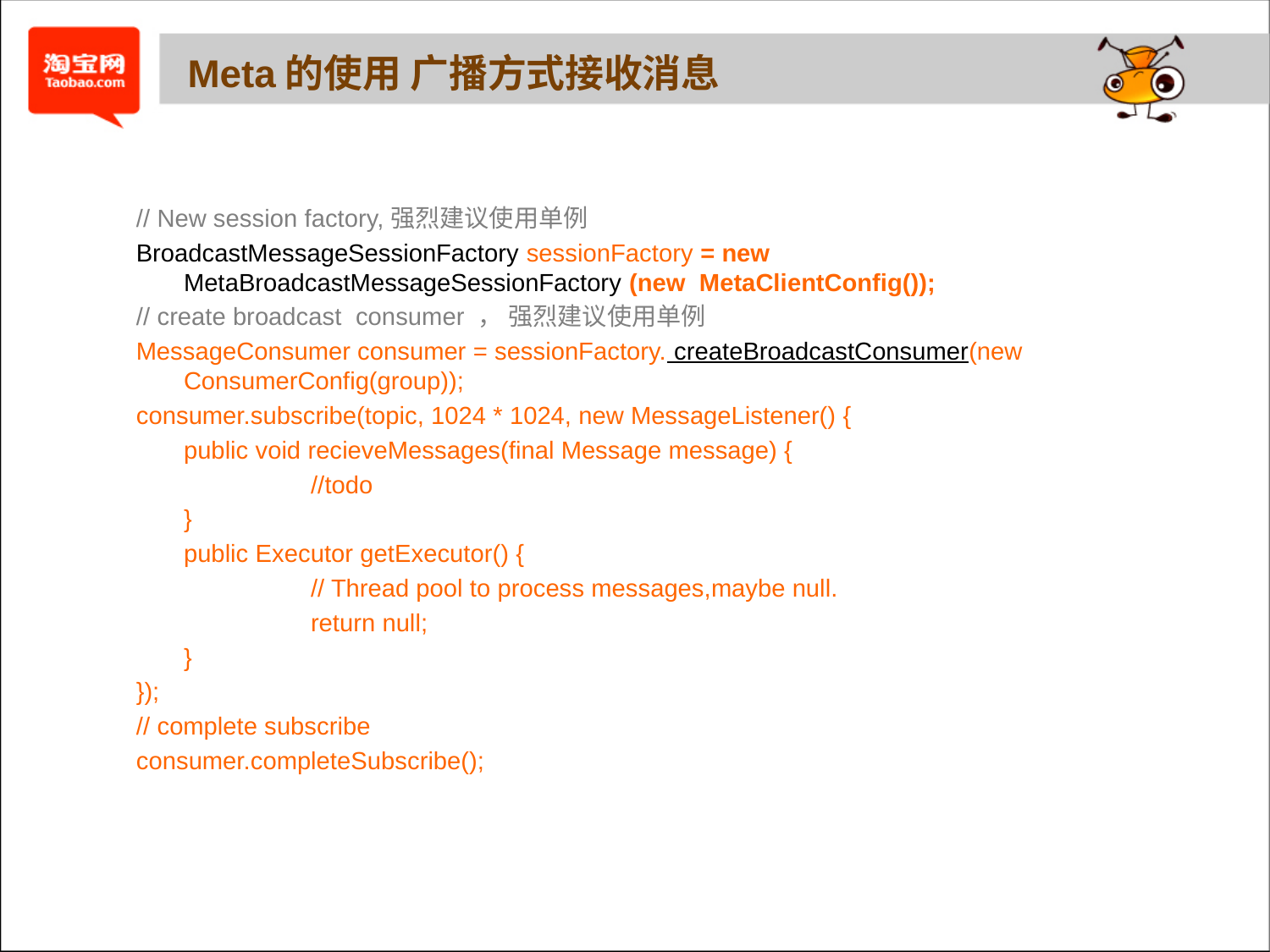

# Meta的使用 广播方式接收消息
// New session factory,强烈建议使用单例
BroadcastMessageSessionFactory sessionFactory = new  MetaBroadcastMessageSessionFactory (new  MetaClientConfig());
// create broadcast  consumer ， 强烈建议使用单例
MessageConsumer consumer = sessionFactory. createBroadcastConsumer(new ConsumerConfig(group));
consumer.subscribe(topic, 1024 * 1024, new MessageListener() {
	public void recieveMessages(final Message message) {
		//todo
	}
	public Executor getExecutor() {
		// Thread pool to process messages,maybe null.
		return null;
	}
});
// complete subscribe
consumer.completeSubscribe();